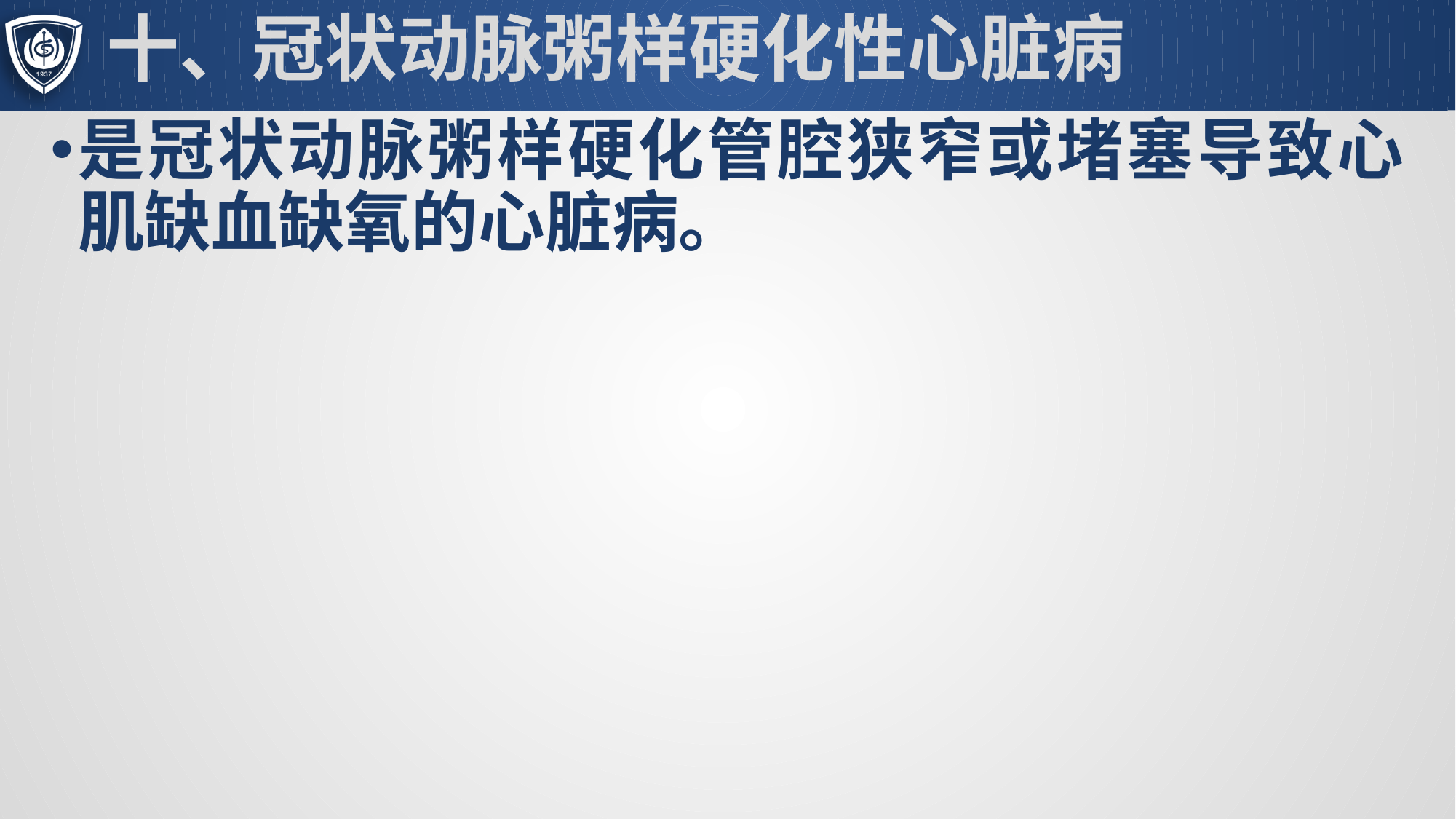

# 十、冠状动脉粥样硬化性心脏病
是冠状动脉粥样硬化管腔狭窄或堵塞导致心肌缺血缺氧的心脏病。